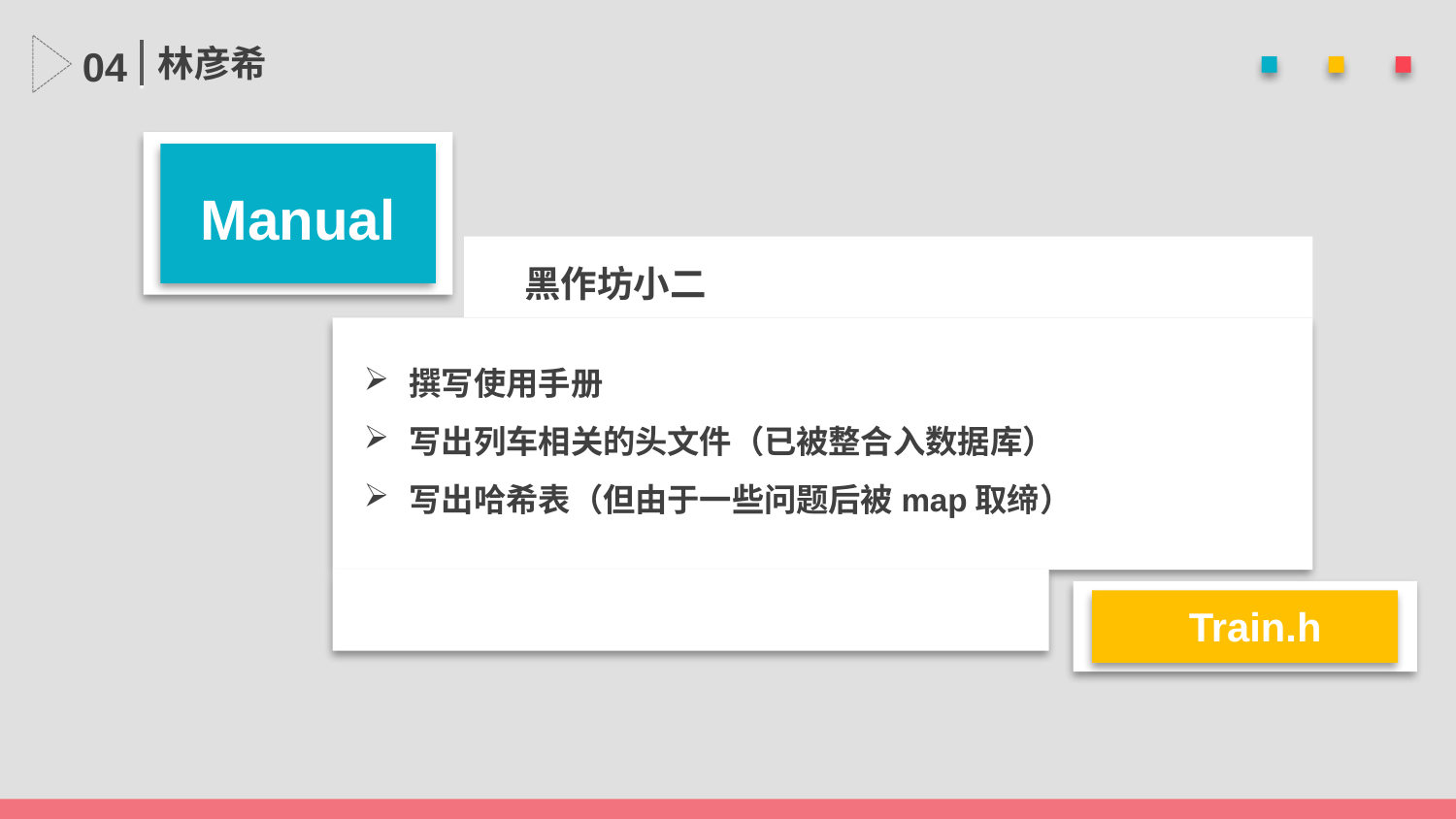

· · ·

林彦希
04

Manual

黑作坊小二
撰写使用手册
写出列车相关的头文件（已被整合入数据库）
写出哈希表（但由于一些问题后被map取缔）

Train.h